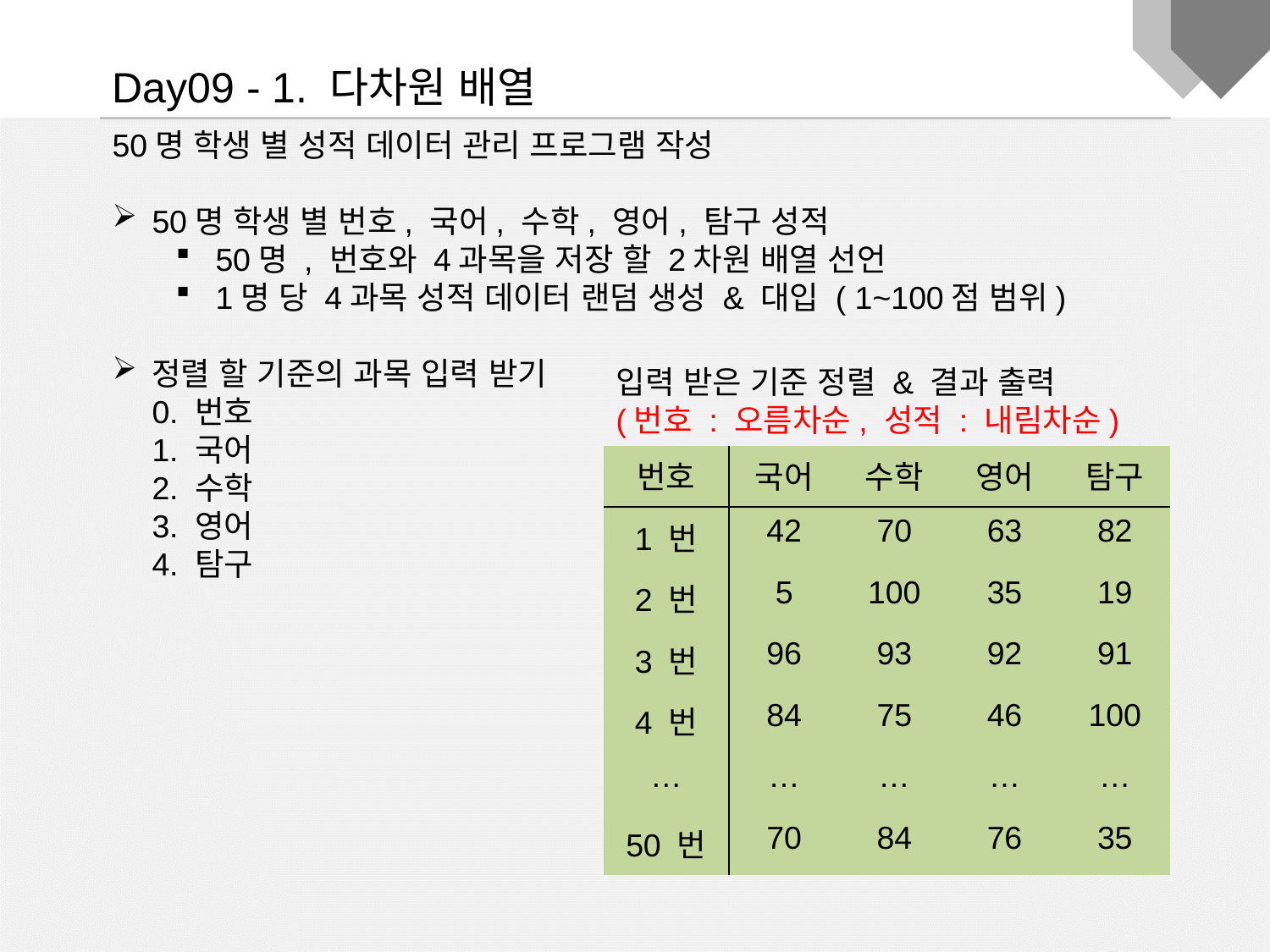

Day09 - 1. 다차원 배열
50명 학생 별 성적 데이터 관리 프로그램 작성

50명 학생 별 번호, 국어, 수학, 영어, 탐구 성적
50명 , 번호와 4과목을 저장 할 2차원 배열 선언
1명 당 4과목 성적 데이터 랜덤 생성 & 대입 ( 1~100점 범위)

정렬 할 기준의 과목 입력 받기
0. 번호
1. 국어
2. 수학
3. 영어
4. 탐구
입력 받은 기준 정렬 & 결과 출력
(번호 : 오름차순, 성적 : 내림차순)
| 번호 | 국어 | 수학 | 영어 | 탐구 |
| --- | --- | --- | --- | --- |
| 1 번 | 42 | 70 | 63 | 82 |
| 2 번 | 5 | 100 | 35 | 19 |
| 3 번 | 96 | 93 | 92 | 91 |
| 4 번 | 84 | 75 | 46 | 100 |
| … | … | … | … | … |
| 50 번 | 70 | 84 | 76 | 35 |